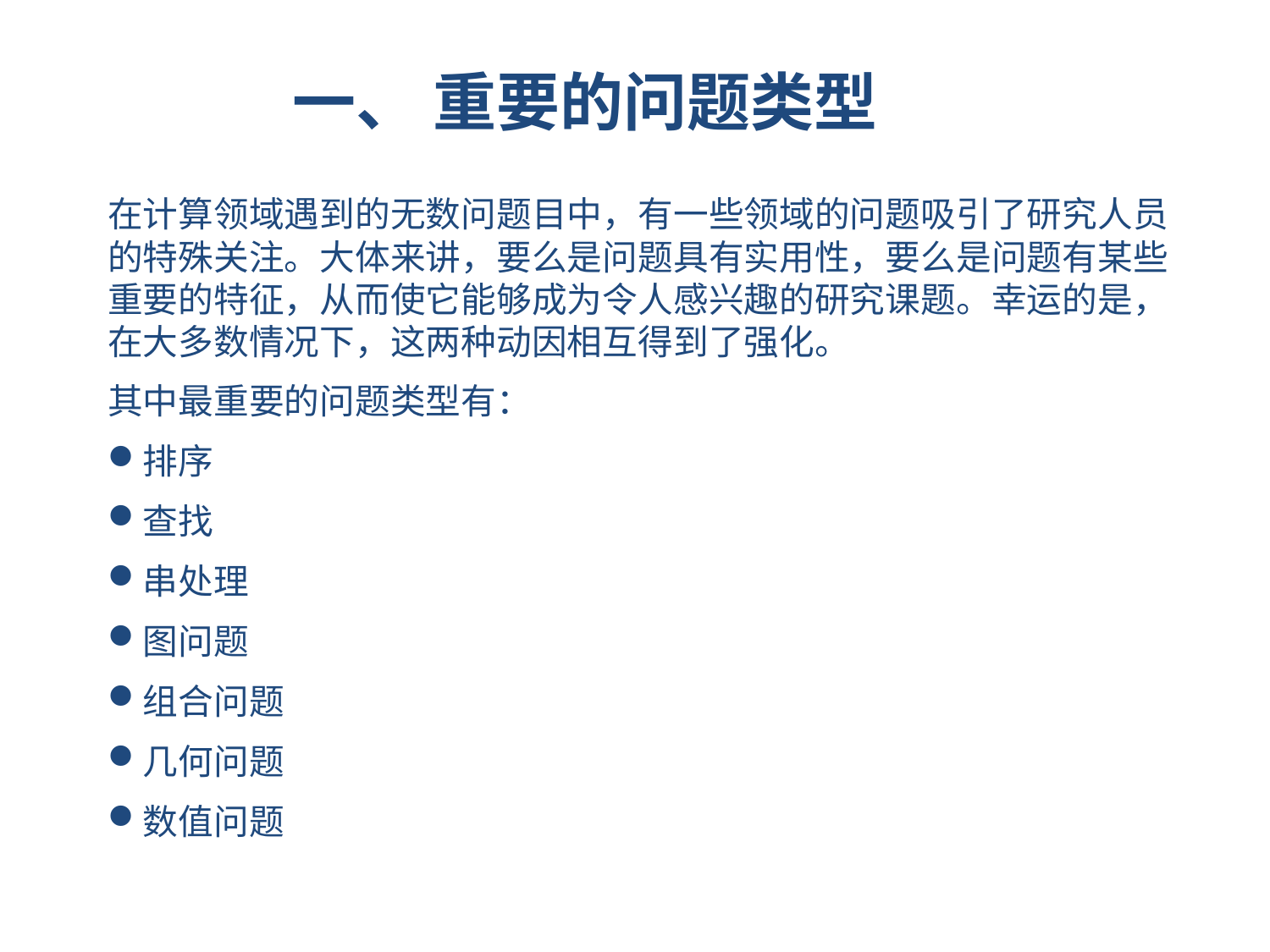

一、 重要的问题类型
在计算领域遇到的无数问题目中，有一些领域的问题吸引了研究人员的特殊关注。大体来讲，要么是问题具有实用性，要么是问题有某些重要的特征，从而使它能够成为令人感兴趣的研究课题。幸运的是，在大多数情况下，这两种动因相互得到了强化。
其中最重要的问题类型有：
排序
查找
串处理
图问题
组合问题
几何问题
数值问题